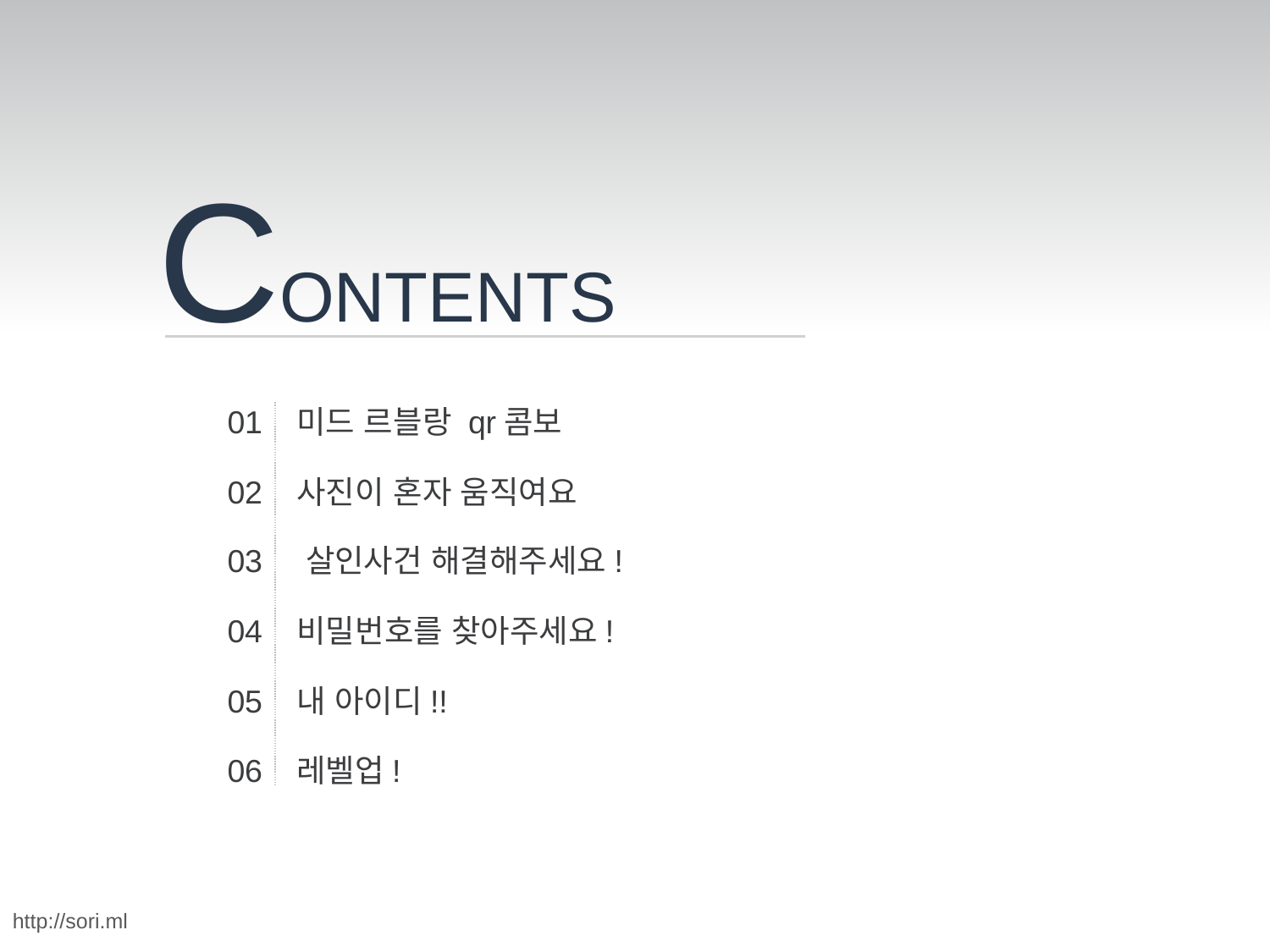

CONTENTS
01   미드 르블랑 qr콤보
02   사진이 혼자 움직여요
03    살인사건 해결해주세요!
04   비밀번호를 찾아주세요!
05   내 아이디!!
06   레벨업!